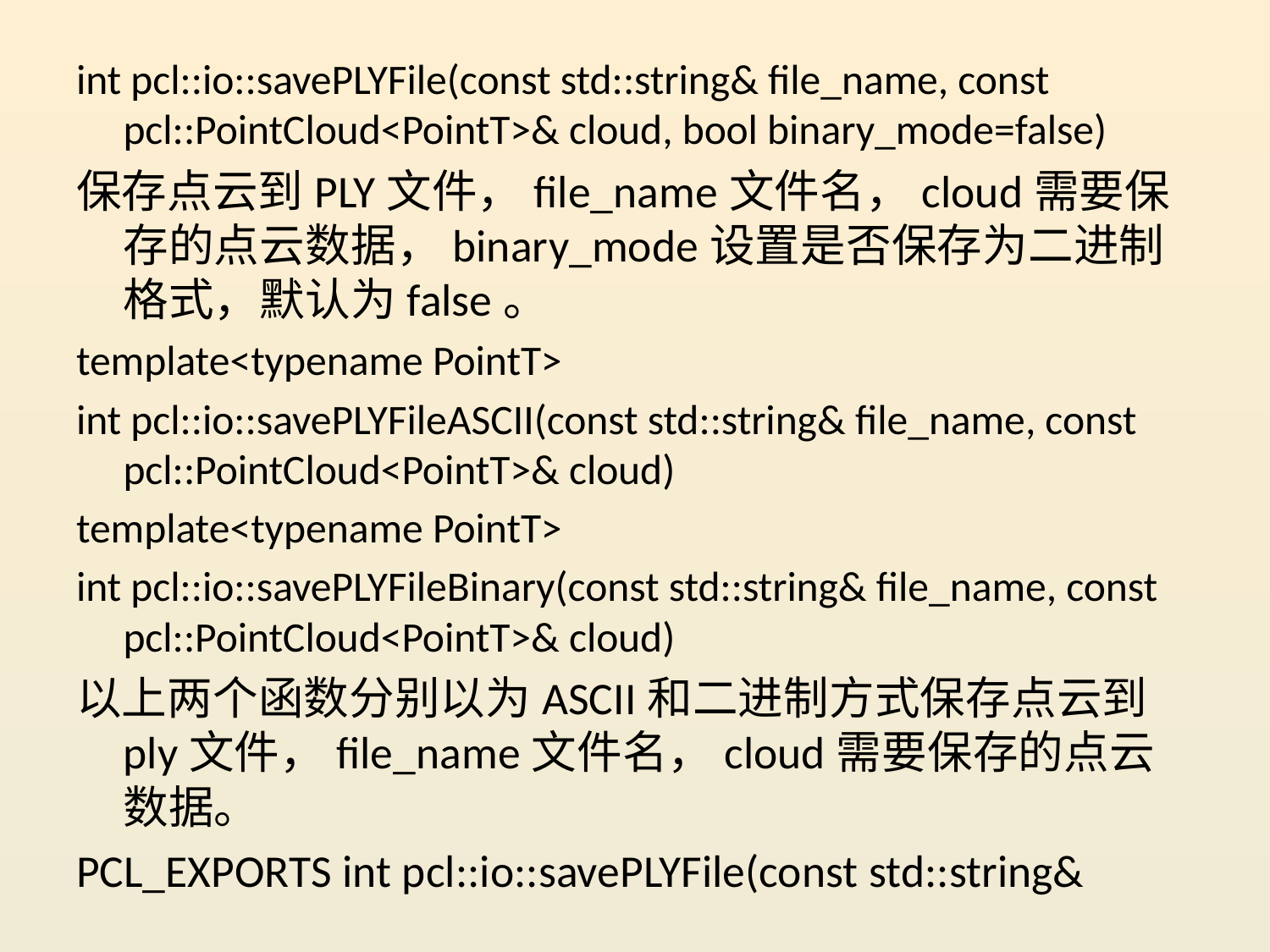

int pcl::io::savePLYFile(const std::string& file_name, const pcl::PointCloud<PointT>& cloud, bool binary_mode=false)
保存点云到PLY文件，file_name文件名，cloud需要保存的点云数据，binary_mode设置是否保存为二进制格式，默认为false。
template<typename PointT>
int pcl::io::savePLYFileASCII(const std::string& file_name, const pcl::PointCloud<PointT>& cloud)
template<typename PointT>
int pcl::io::savePLYFileBinary(const std::string& file_name, const pcl::PointCloud<PointT>& cloud)
以上两个函数分别以为ASCII和二进制方式保存点云到ply文件，file_name文件名，cloud需要保存的点云数据。
PCL_EXPORTS int pcl::io::savePLYFile(const std::string&